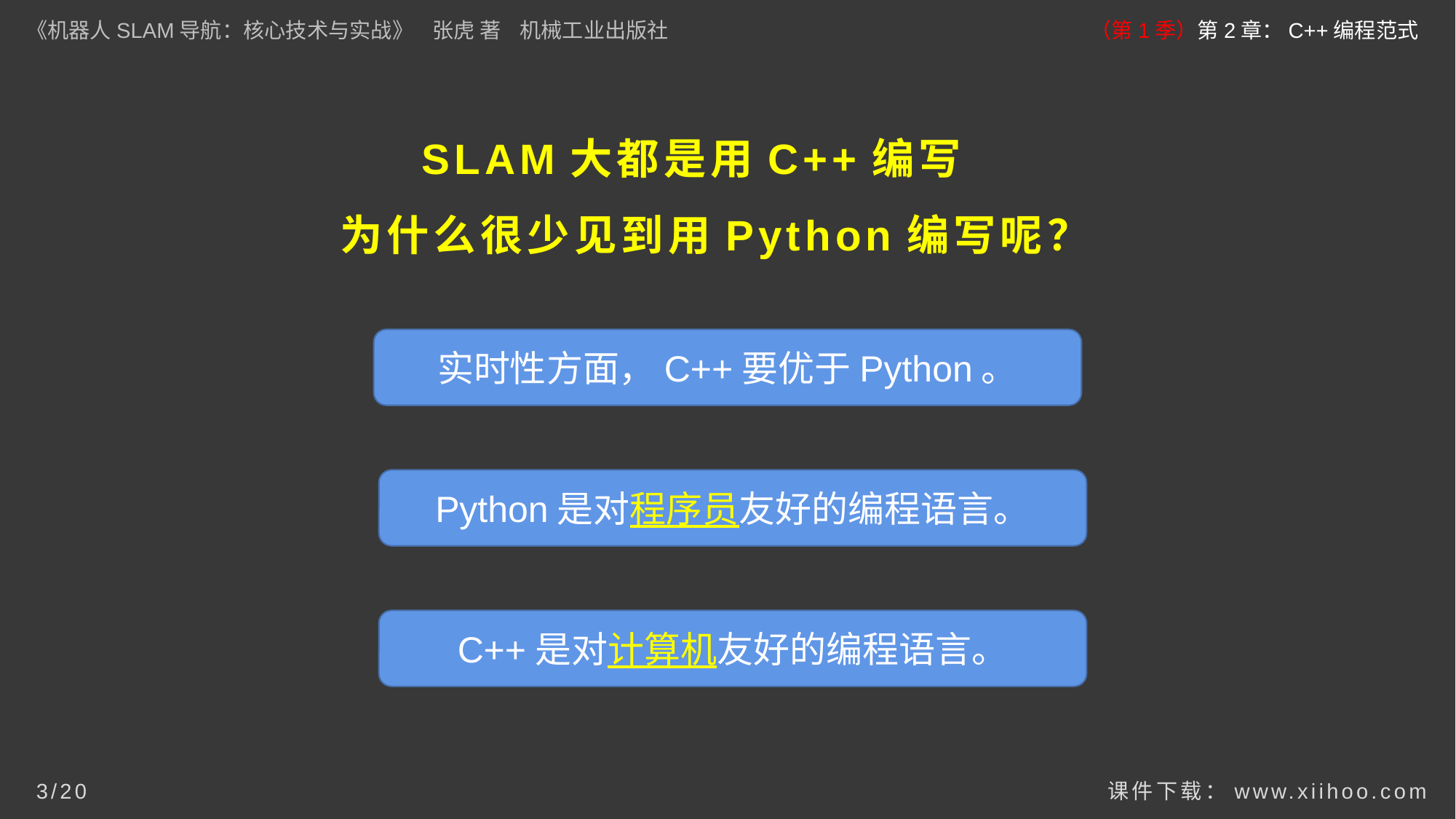

《机器人SLAM导航：核心技术与实战》    张虎 著    机械工业出版社
（第1季）第2章：C++编程范式
# SLAM大都是用C++编写 为什么很少见到用Python编写呢？
实时性方面，C++要优于Python。
Python是对程序员友好的编程语言。
C++是对计算机友好的编程语言。
课件下载：www.xiihoo.com
3/20